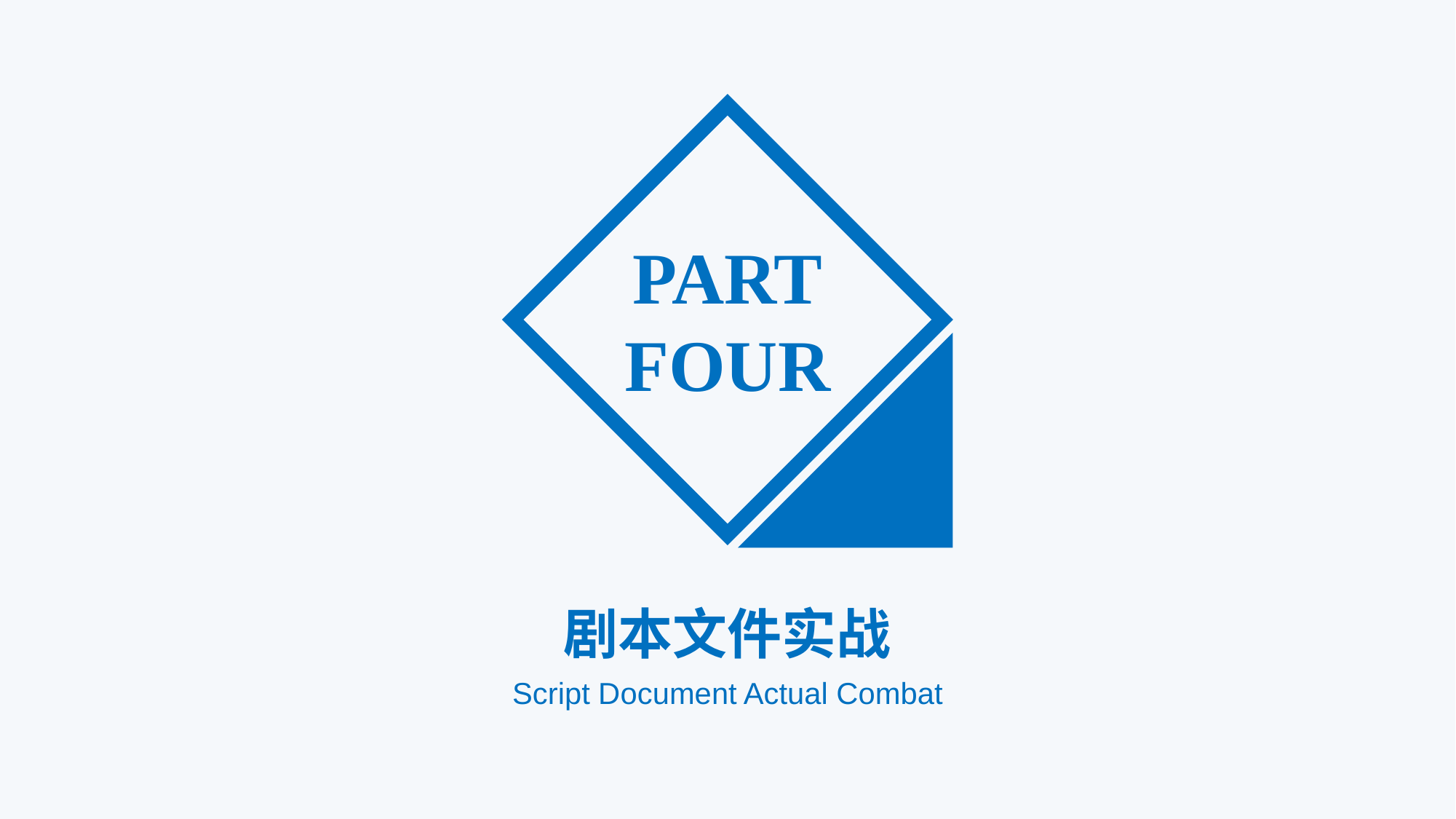

PART
FOUR

剧本文件实战
Script Document Actual Combat